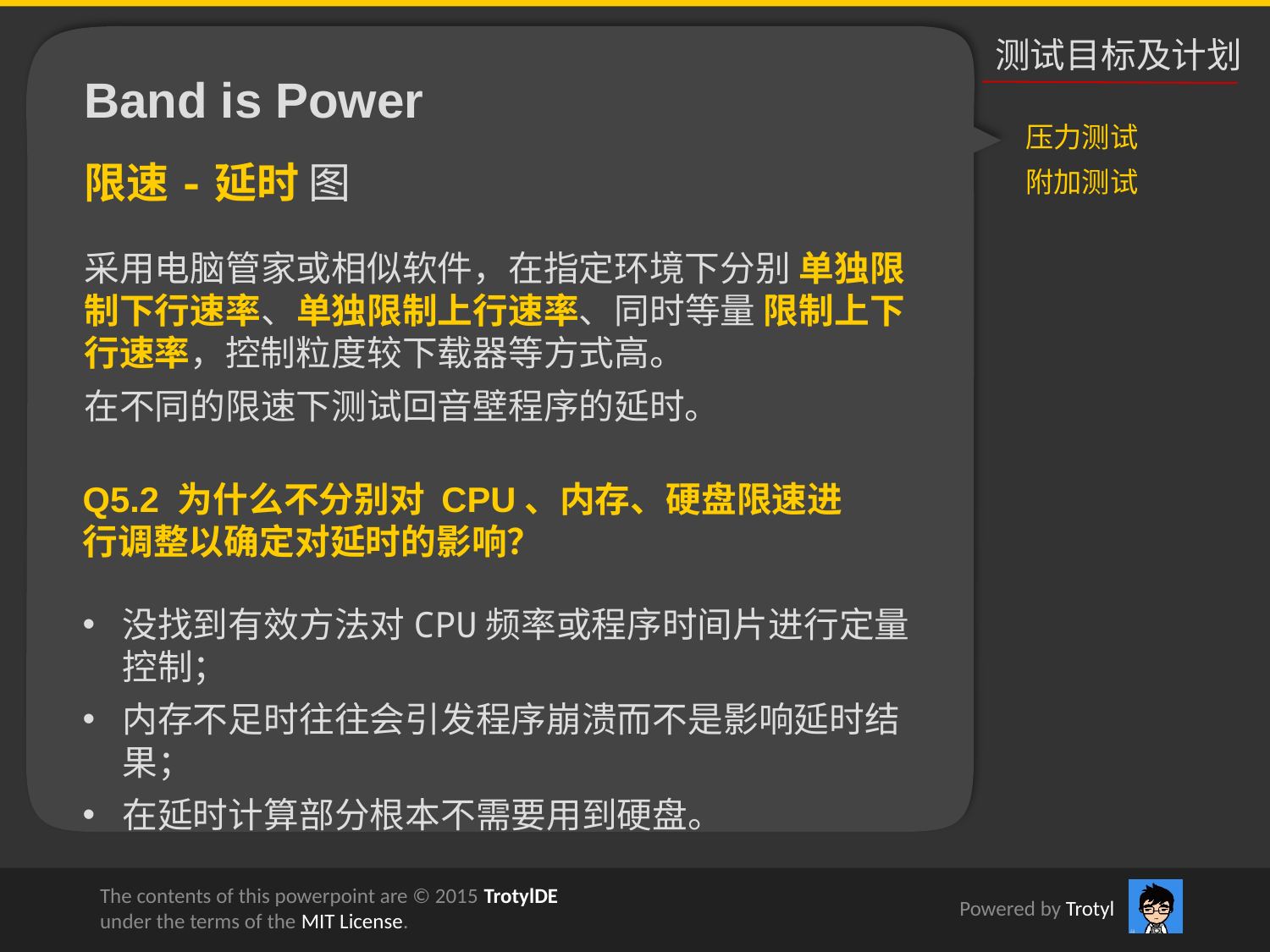

测试目标及计划
Band is Power
压力测试
附加测试
限速-延时 图
采用电脑管家或相似软件，在指定环境下分别 单独限制下行速率、单独限制上行速率、同时等量 限制上下行速率，控制粒度较下载器等方式高。
在不同的限速下测试回音壁程序的延时。
Q5.2 为什么不分别对 CPU、内存、硬盘限速进行调整以确定对延时的影响？
没找到有效方法对CPU频率或程序时间片进行定量控制；
内存不足时往往会引发程序崩溃而不是影响延时结果；
在延时计算部分根本不需要用到硬盘。